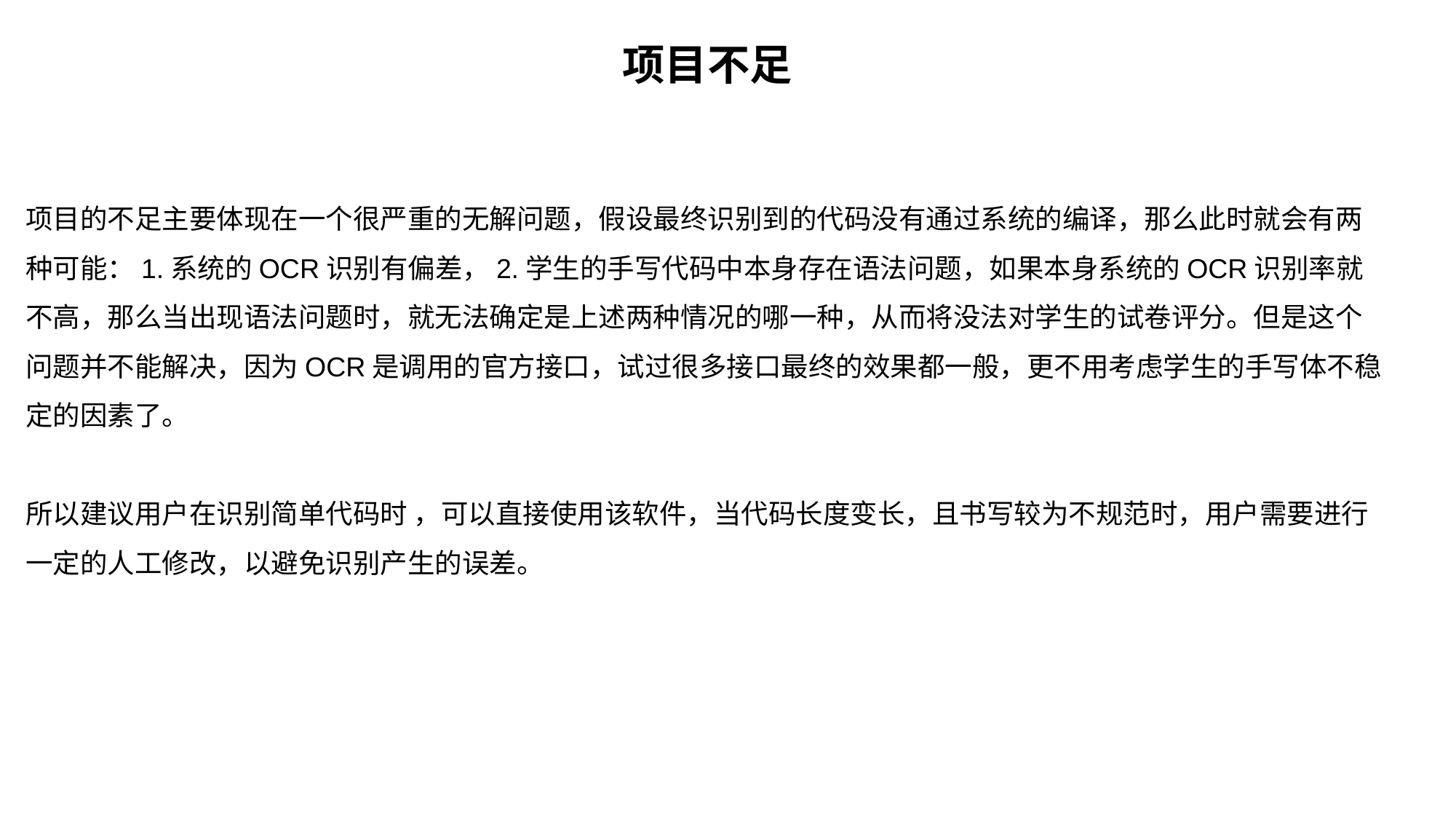

项目不足
项目的不足主要体现在一个很严重的无解问题，假设最终识别到的代码没有通过系统的编译，那么此时就会有两种可能：1.系统的OCR识别有偏差，2.学生的手写代码中本身存在语法问题，如果本身系统的OCR识别率就不高，那么当出现语法问题时，就无法确定是上述两种情况的哪一种，从而将没法对学生的试卷评分。但是这个问题并不能解决，因为OCR是调用的官方接口，试过很多接口最终的效果都一般，更不用考虑学生的手写体不稳定的因素了。

所以建议用户在识别简单代码时 ，可以直接使用该软件，当代码长度变长，且书写较为不规范时，用户需要进行一定的人工修改，以避免识别产生的误差。